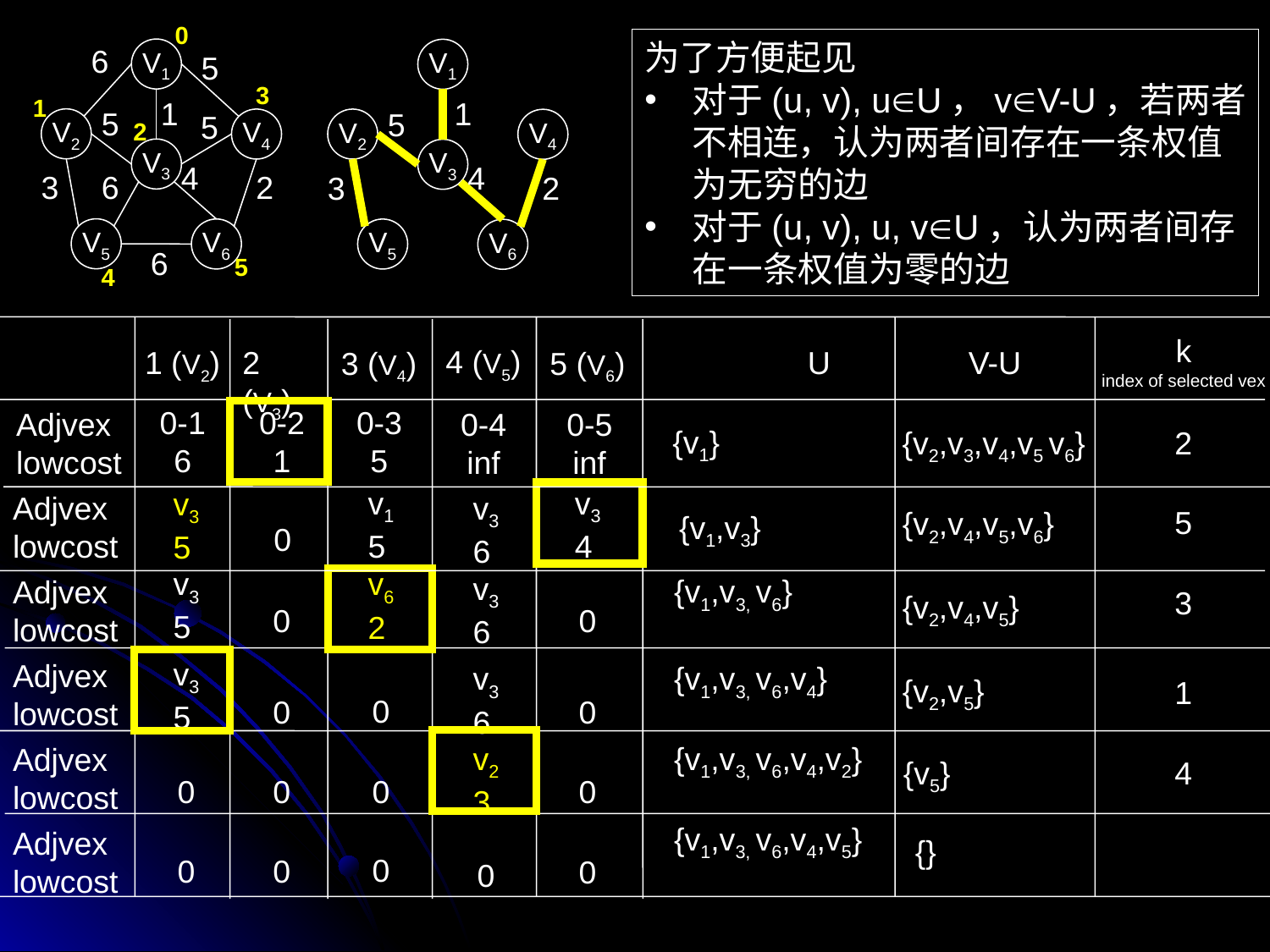

0
为了方便起见
对于(u, v), u∈U，v∈V-U，若两者不相连，认为两者间存在一条权值为无穷的边
对于(u, v), u, v∈U，认为两者间存在一条权值为零的边
6
V1
V1
5
3
1
1
1
5
5
5
V2
V4
V2
V4
2
V3
V3
4
4
3
6
2
3
2
V5
V6
V5
V6
6
5
4

k
index of selected vex
4 (V5)
1 (V2)
2 (V3)
U
V-U
3 (V4)
5 (V6)
0-1
6
0-3
5
0-2
1
Adjvex
lowcost
0-4
inf
0-5
inf

{v1}
{v2,v3,v4,v5 v6}
2

0
v1
5
v3
4
v3
5
Adjvex
lowcost
v3
6

5
{v2,v4,v5,v6}
{v1,v3}

0

0
v3
5
v6
2
v3
6
{v1,v3, v6}
Adjvex
lowcost

3
{v2,v4,v5}

0
v3
5

0

0

Adjvex
lowcost

{v1,v3, v6,v4}
v3
6
{v2,v5}
1

0

0

0

0

{v1,v3, v6,v4,v2}
v2
3
Adjvex
lowcost
{v5}
4

0

0

0

0

0
{v1,v3, v6,v4,v5}

Adjvex
lowcost
{}